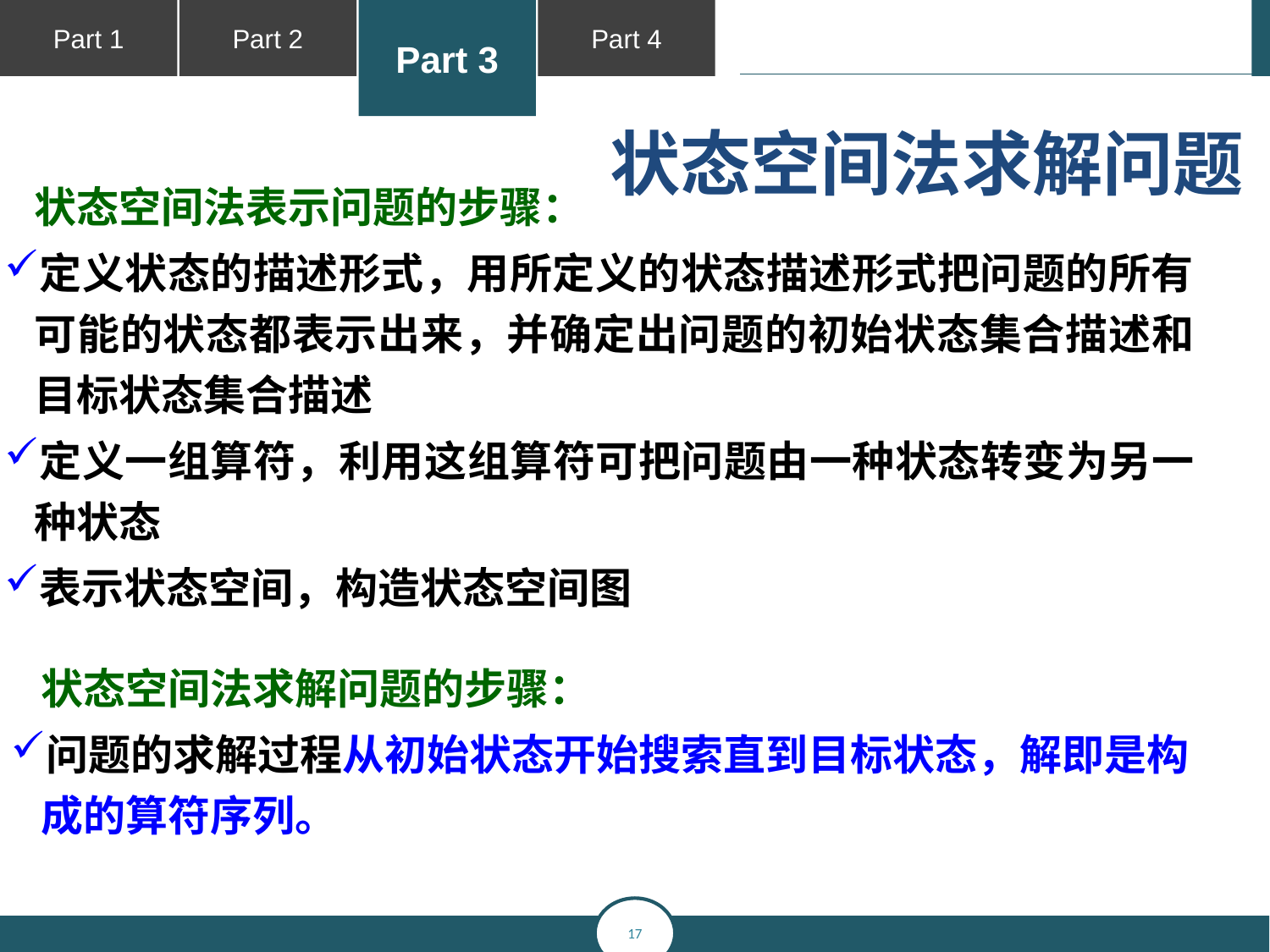

状态空间法求解问题
状态空间法表示问题的步骤：
定义状态的描述形式，用所定义的状态描述形式把问题的所有可能的状态都表示出来，并确定出问题的初始状态集合描述和目标状态集合描述
定义一组算符，利用这组算符可把问题由一种状态转变为另一种状态
表示状态空间，构造状态空间图
状态空间法求解问题的步骤：
问题的求解过程从初始状态开始搜索直到目标状态，解即是构成的算符序列。